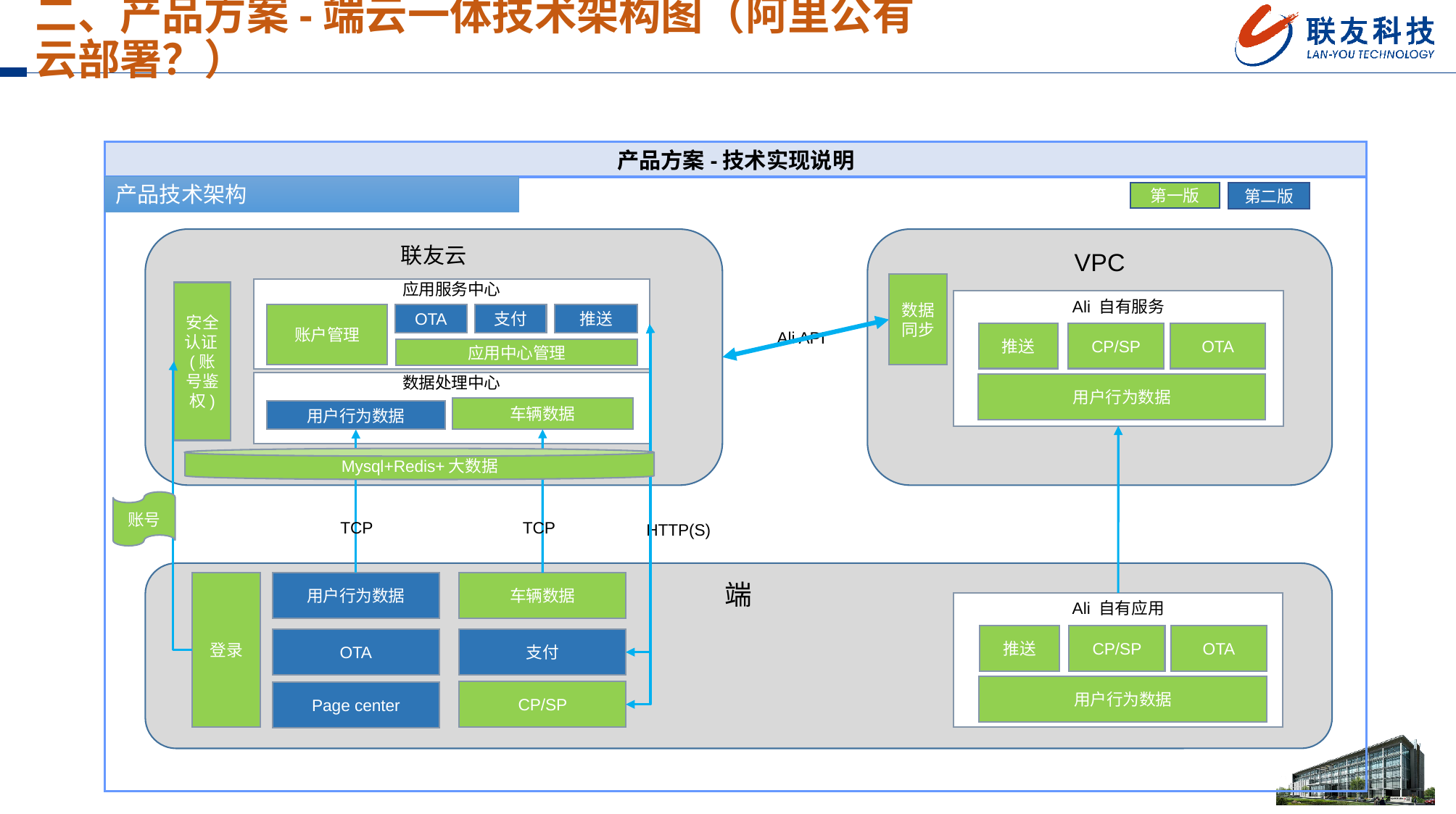

二、产品方案-端云一体技术架构图（阿里公有云部署？）
产品方案-技术实现说明

产品技术架构
第一版
第二版
联友云
VPC
应用服务中心
安全认证(账号鉴权)
Ali 自有服务
账户管理
OTA
支付
推送
Ali API
推送
CP/SP
OTA
应用中心管理
数据处理中心
用户行为数据
车辆数据
用户行为数据
Mysql+Redis+大数据
账号
TCP
TCP
HTTP(S)
端
登录
用户行为数据
车辆数据
Ali 自有应用
推送
CP/SP
OTA
OTA
支付
用户行为数据
CP/SP
Page center
数据同步